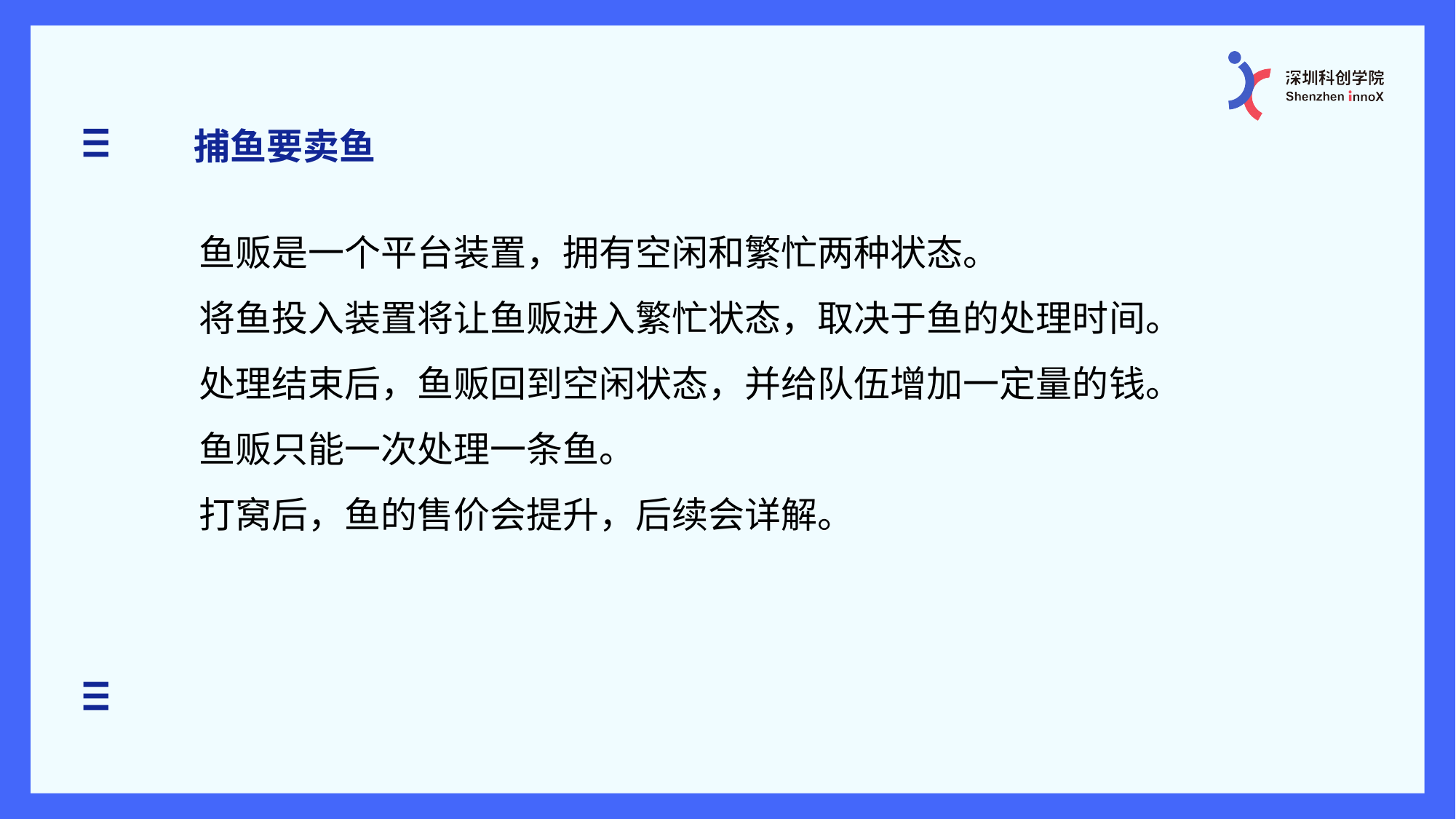

捕鱼要卖鱼
鱼贩是一个平台装置，拥有空闲和繁忙两种状态。
将鱼投入装置将让鱼贩进入繁忙状态，取决于鱼的处理时间。
处理结束后，鱼贩回到空闲状态，并给队伍增加一定量的钱。
鱼贩只能一次处理一条鱼。
打窝后，鱼的售价会提升，后续会详解。